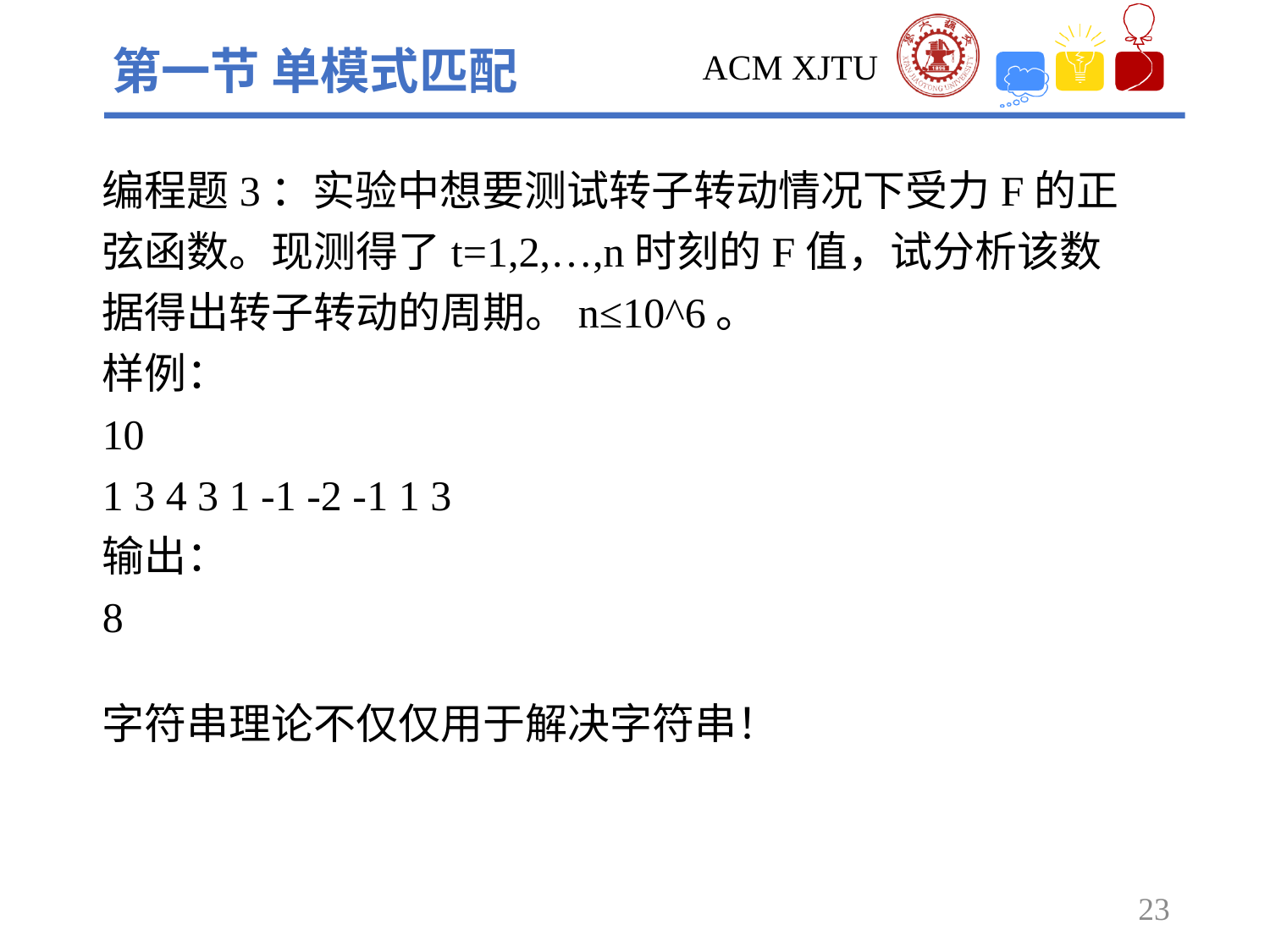

第一节 单模式匹配
编程题3：实验中想要测试转子转动情况下受力F的正弦函数。现测得了t=1,2,…,n时刻的F值，试分析该数据得出转子转动的周期。n≤10^6。
样例：
10
1 3 4 3 1 -1 -2 -1 1 3
输出：
8
字符串理论不仅仅用于解决字符串！
23